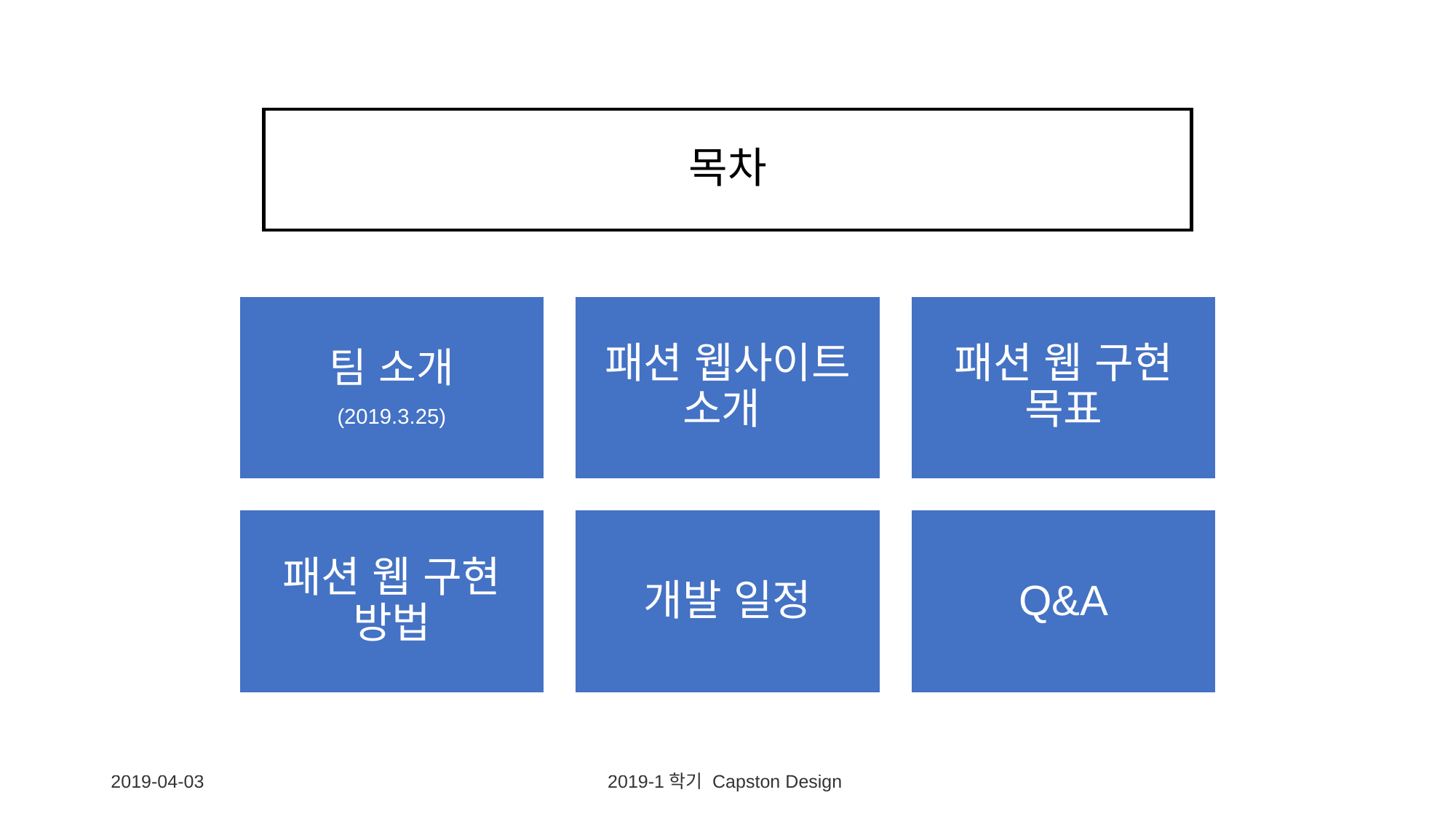

# 목차
팀 소개
(2019.3.25)
패션 웹사이트 소개
패션 웹 구현 목표
패션 웹 구현 방법
개발 일정
Q&A
2019-04-03
2019-1학기 Capston Design